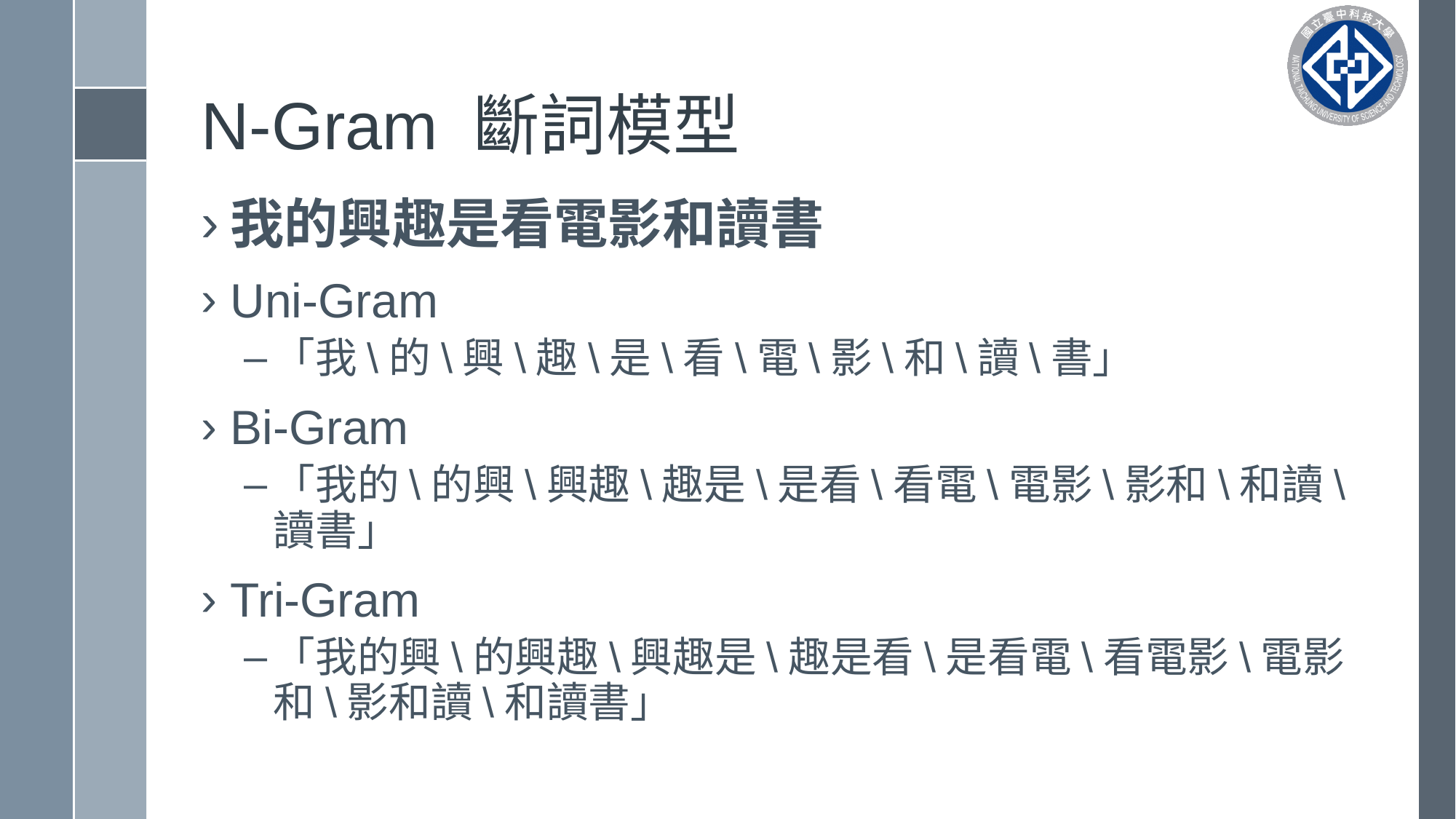

# N-Gram 斷詞模型
我的興趣是看電影和讀書
Uni-Gram
「我\的\興\趣\是\看\電\影\和\讀\書」
Bi-Gram
「我的\的興\興趣\趣是\是看\看電\電影\影和\和讀\讀書」
Tri-Gram
「我的興\的興趣\興趣是\趣是看\是看電\看電影\電影和\影和讀\和讀書」